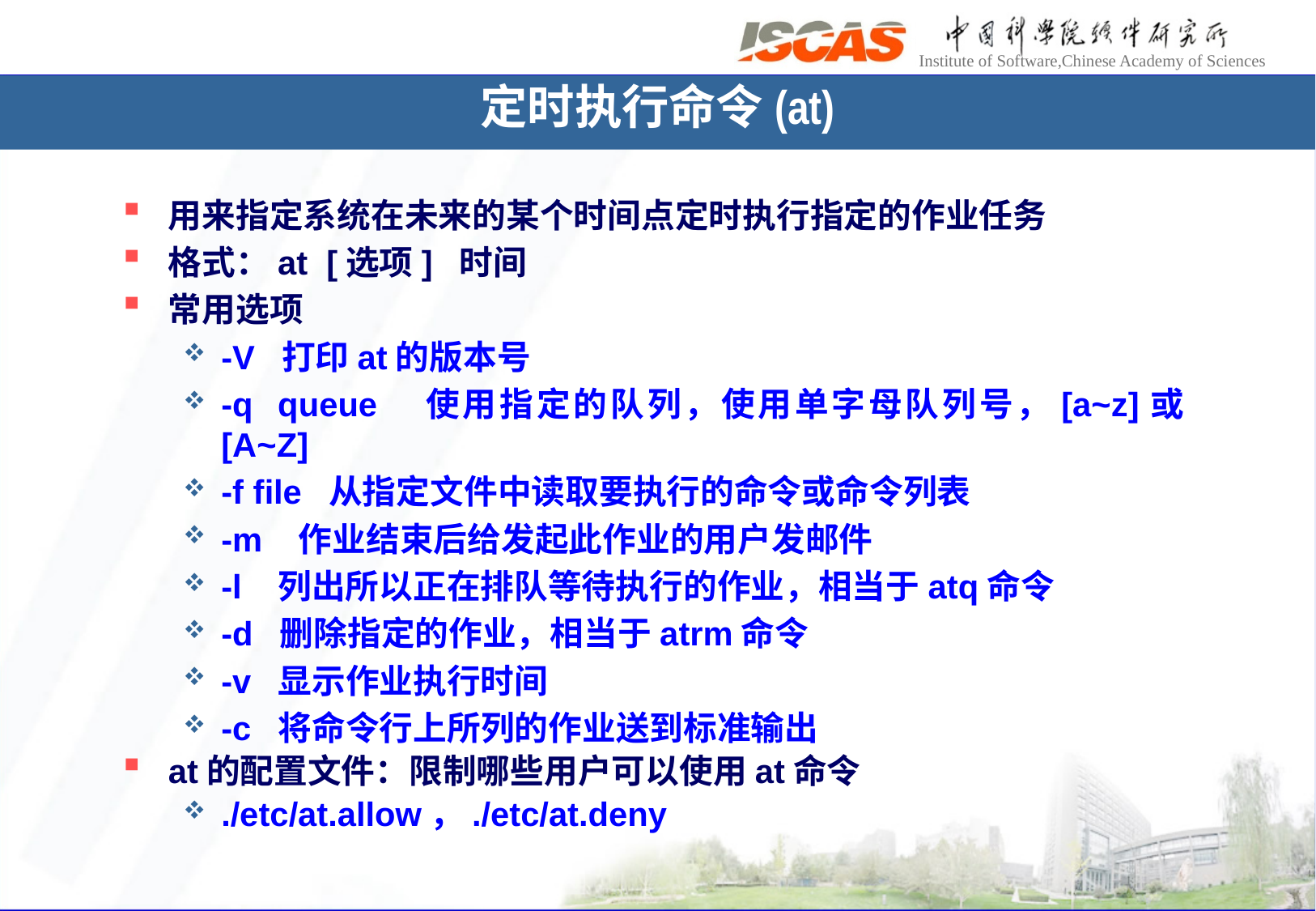

# 定时执行命令(at)
用来指定系统在未来的某个时间点定时执行指定的作业任务
格式：at  [选项]  时间
常用选项
-V  打印at的版本号
-q  queue   使用指定的队列，使用单字母队列号，[a~z]或[A~Z]
-f file  从指定文件中读取要执行的命令或命令列表
-m   作业结束后给发起此作业的用户发邮件
-l   列出所以正在排队等待执行的作业，相当于atq命令
-d  删除指定的作业，相当于atrm命令
-v  显示作业执行时间
-c  将命令行上所列的作业送到标准输出
at的配置文件：限制哪些用户可以使用at命令
./etc/at.allow，./etc/at.deny